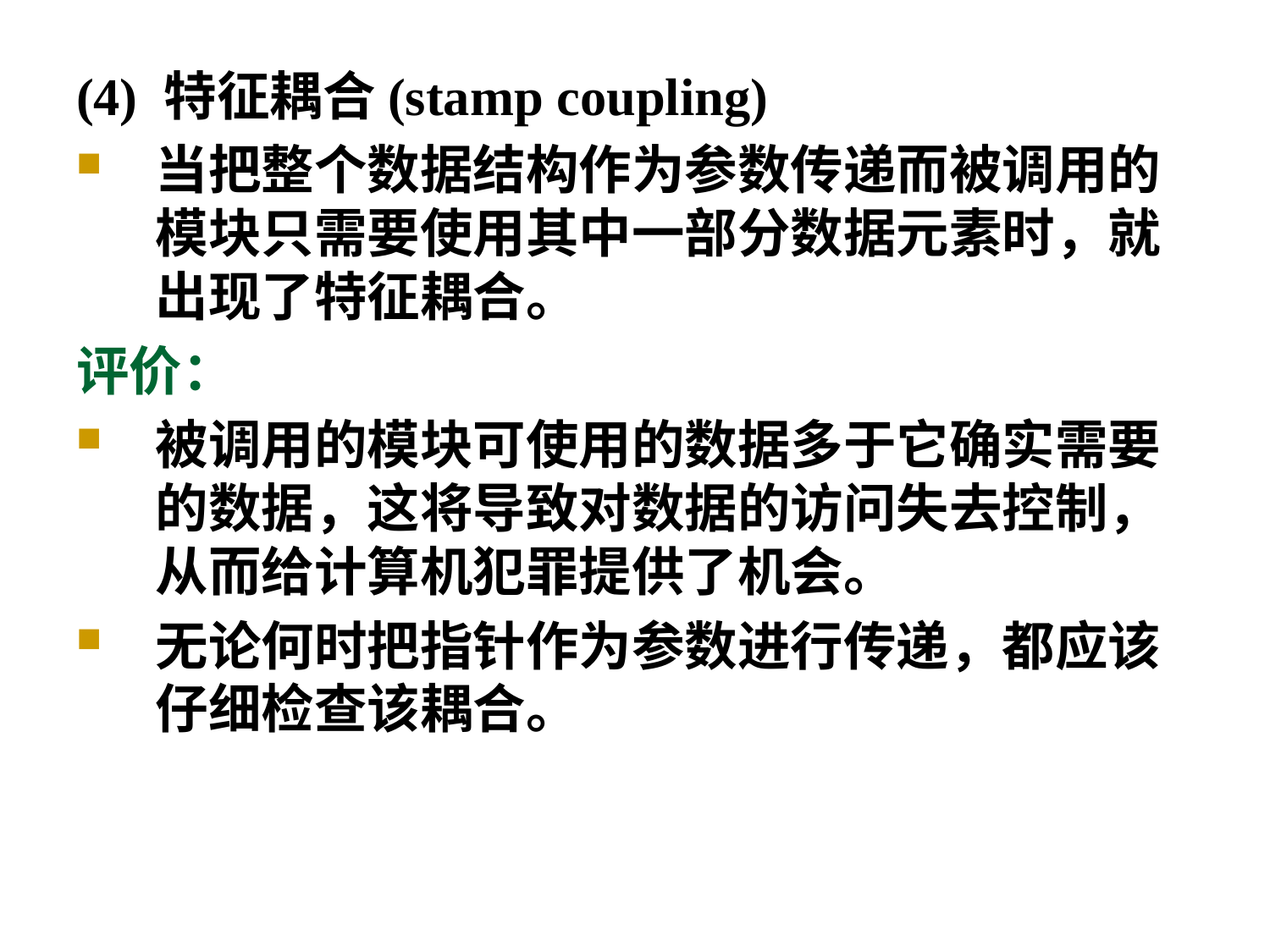

(4) 特征耦合(stamp coupling)
当把整个数据结构作为参数传递而被调用的模块只需要使用其中一部分数据元素时，就出现了特征耦合。
评价：
被调用的模块可使用的数据多于它确实需要的数据，这将导致对数据的访问失去控制，从而给计算机犯罪提供了机会。
无论何时把指针作为参数进行传递，都应该仔细检查该耦合。